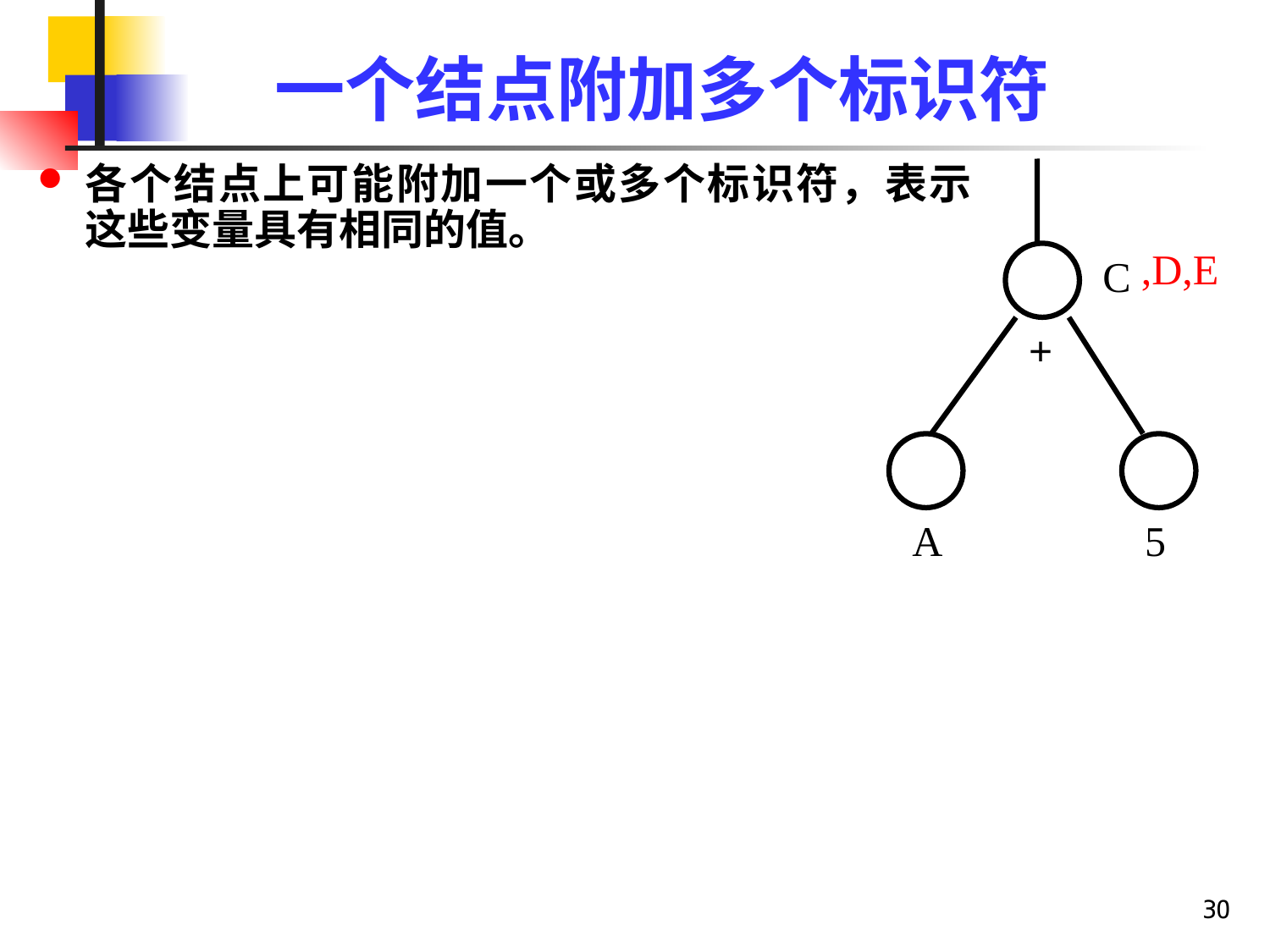

# 一个结点附加多个标识符
各个结点上可能附加一个或多个标识符，表示这些变量具有相同的值。

C
,D,E

+

A
5
30